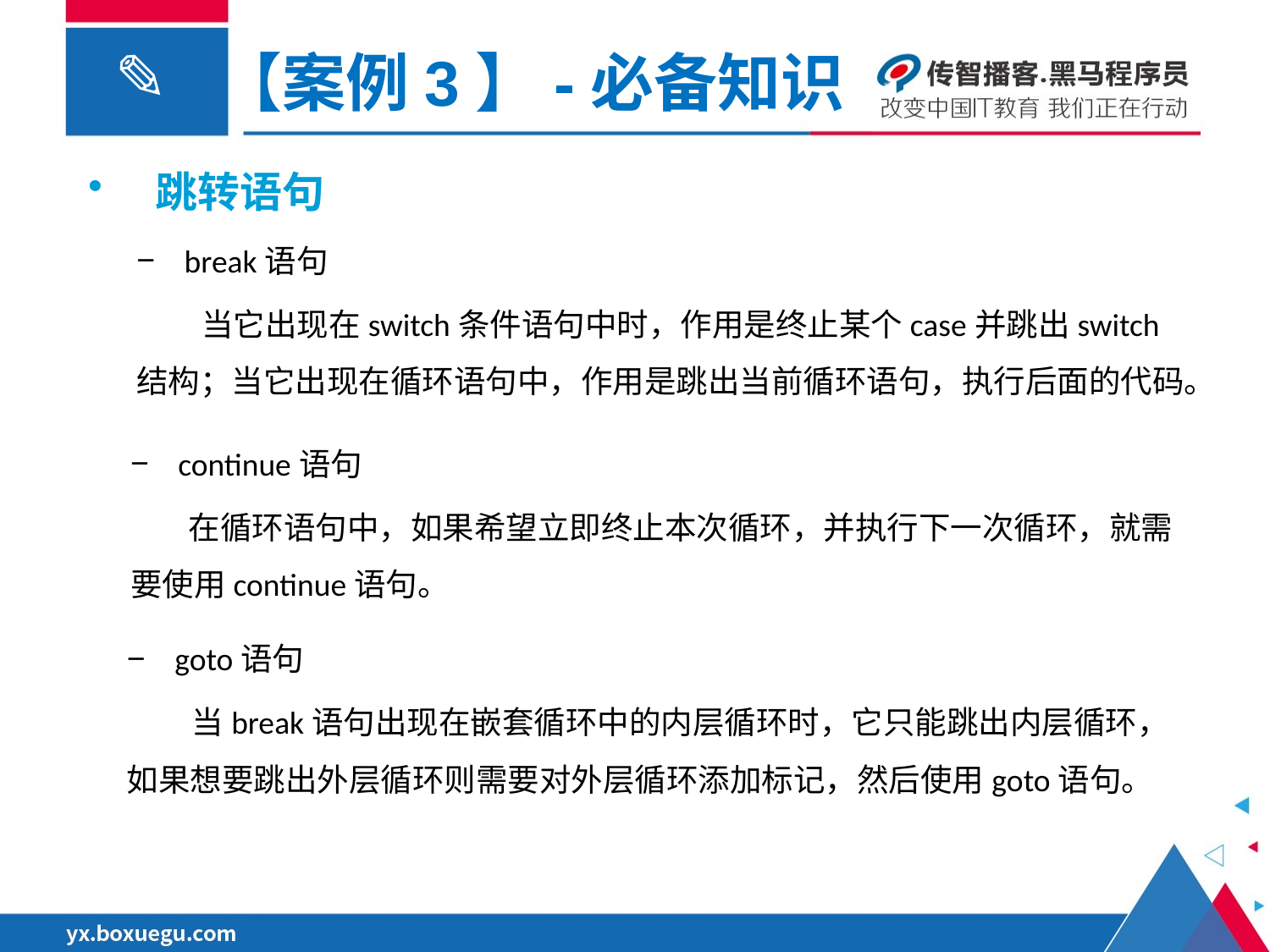

【案例3】-必备知识
 跳转语句
break语句
        当它出现在switch条件语句中时，作用是终止某个case并跳出switch结构；当它出现在循环语句中，作用是跳出当前循环语句，执行后面的代码。
continue语句
       在循环语句中，如果希望立即终止本次循环，并执行下一次循环，就需要使用continue语句。
goto语句
        当break语句出现在嵌套循环中的内层循环时，它只能跳出内层循环，如果想要跳出外层循环则需要对外层循环添加标记，然后使用goto语句。